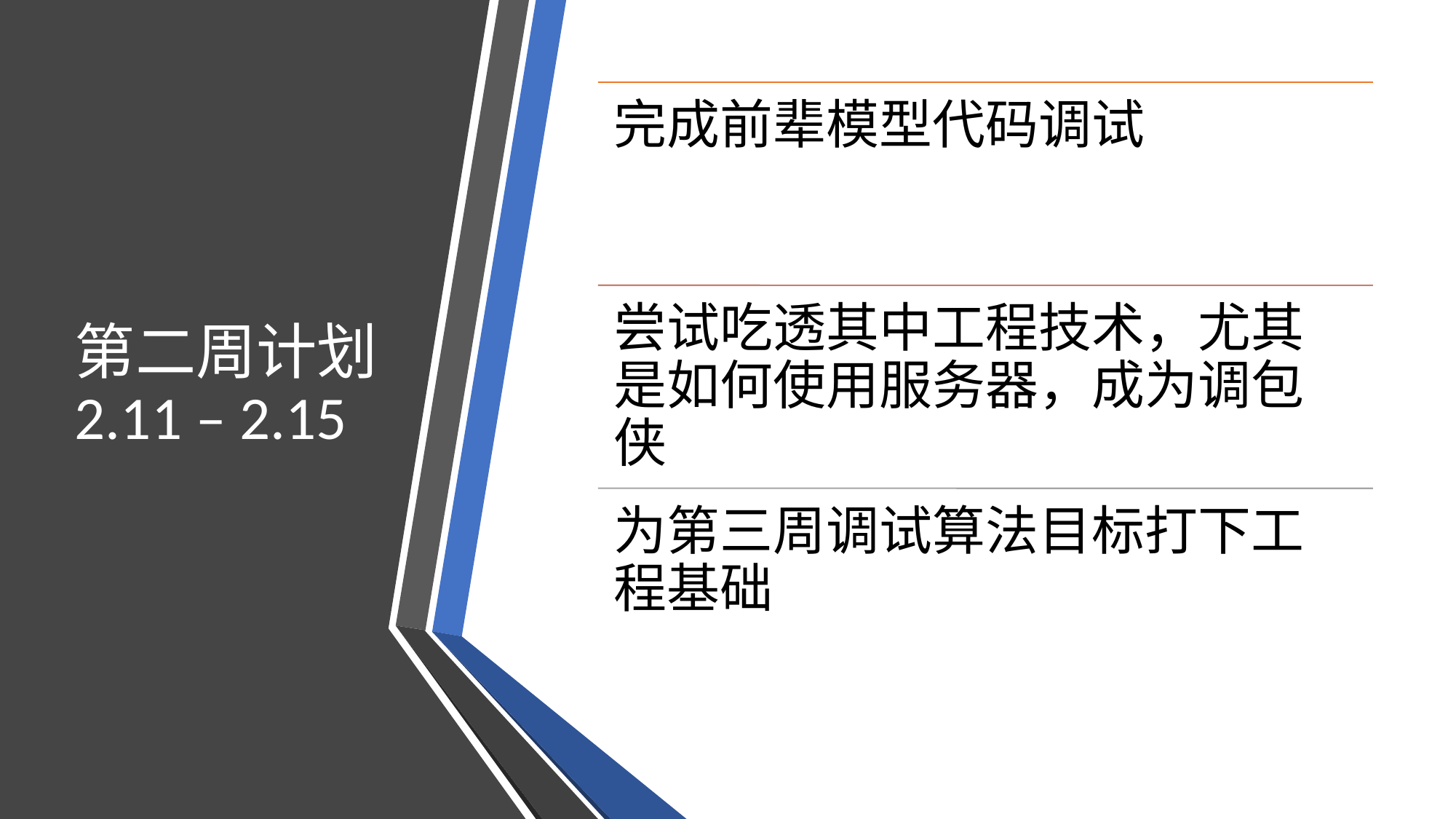

# 第二周计划 2.11 – 2.15
完成前辈模型代码调试
尝试吃透其中工程技术，尤其是如何使用服务器，成为调包侠
为第三周调试算法目标打下工程基础